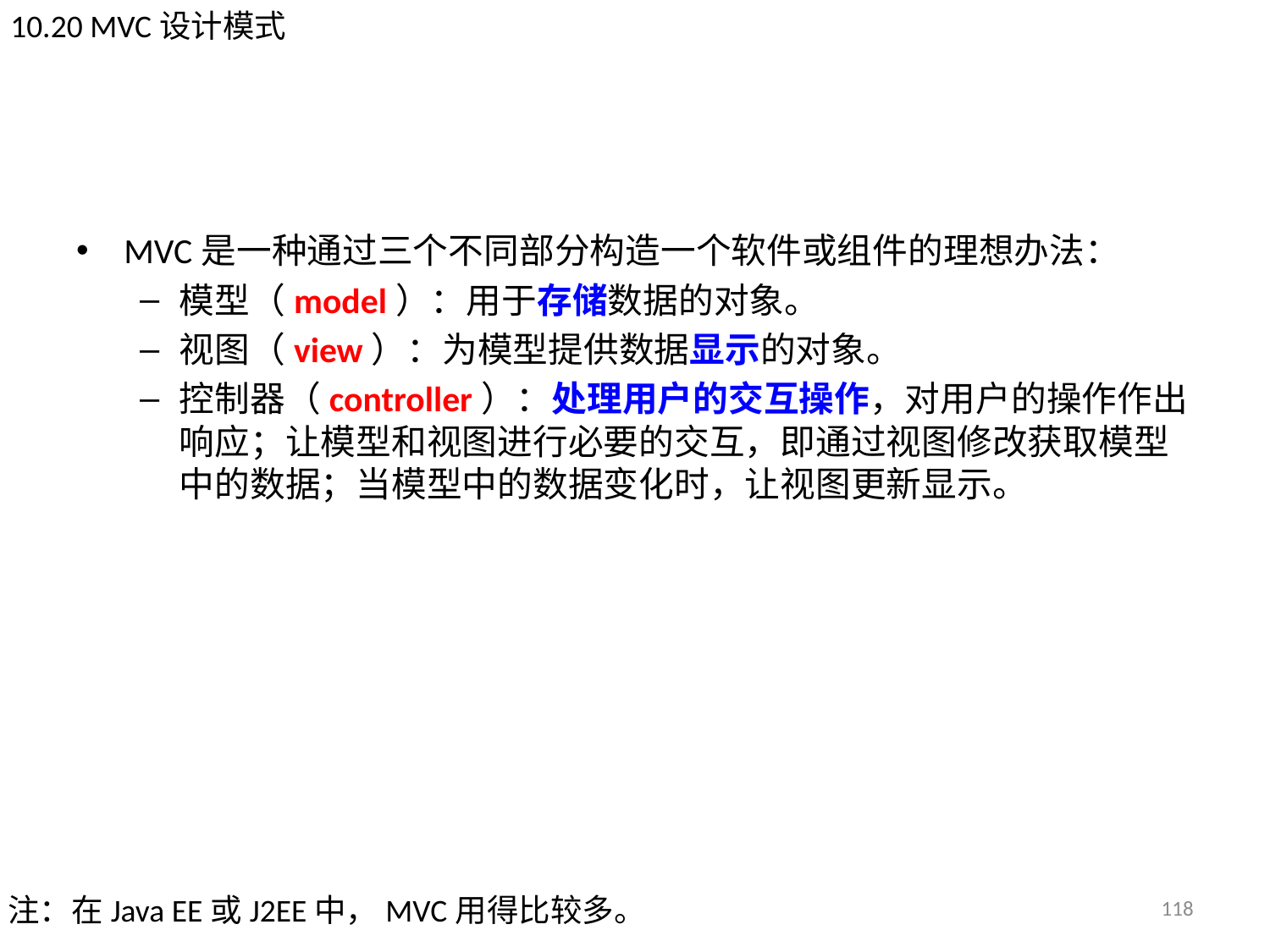

10.20 MVC设计模式
#
MVC是一种通过三个不同部分构造一个软件或组件的理想办法：
模型（model）：用于存储数据的对象。
视图（view）：为模型提供数据显示的对象。
控制器（controller）：处理用户的交互操作，对用户的操作作出响应；让模型和视图进行必要的交互，即通过视图修改获取模型中的数据；当模型中的数据变化时，让视图更新显示。

118
注：在Java EE或J2EE中，MVC用得比较多。